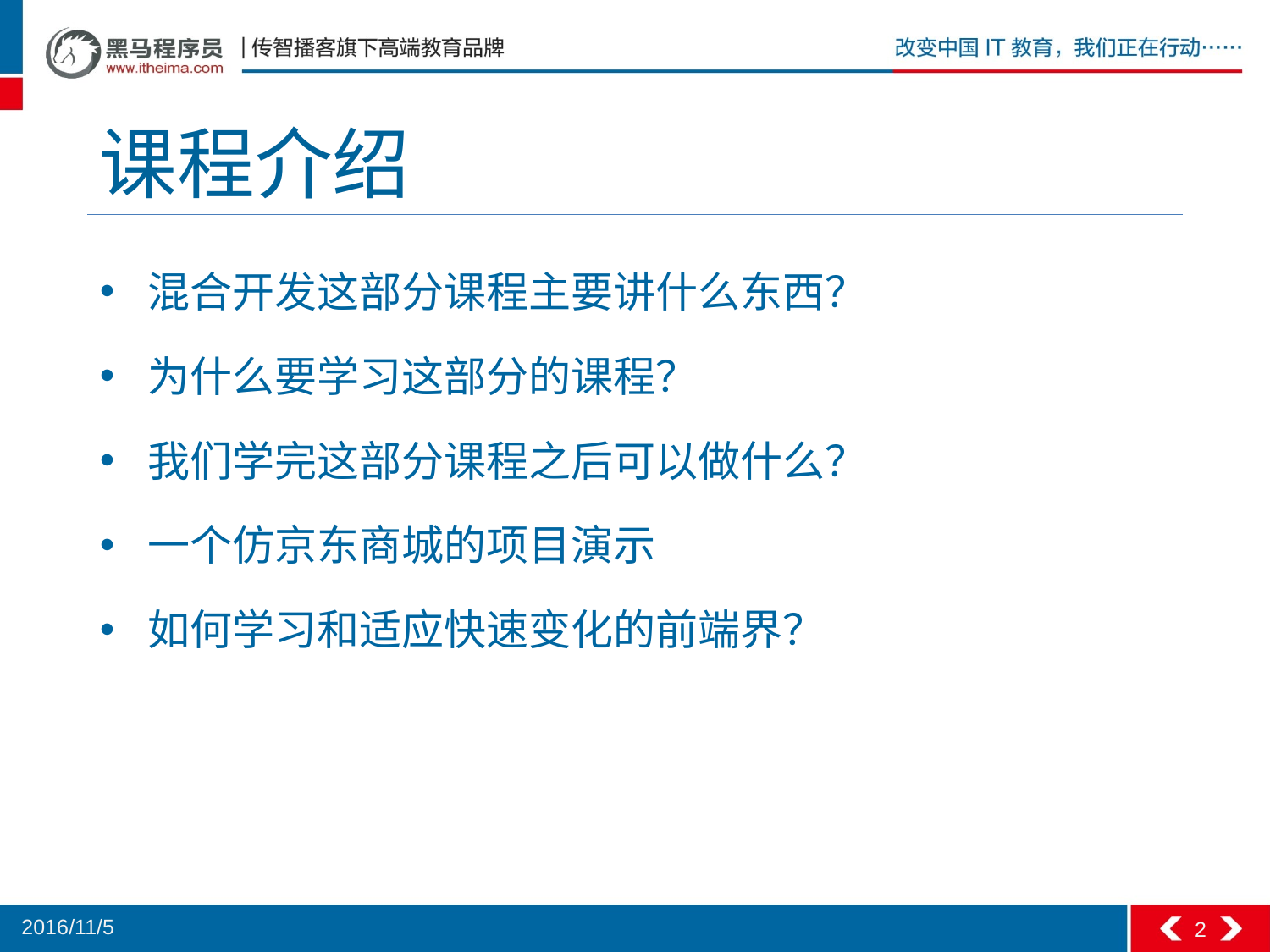

# 课程介绍
混合开发这部分课程主要讲什么东西？
为什么要学习这部分的课程？
我们学完这部分课程之后可以做什么？
一个仿京东商城的项目演示
如何学习和适应快速变化的前端界？

2

2016/11/5